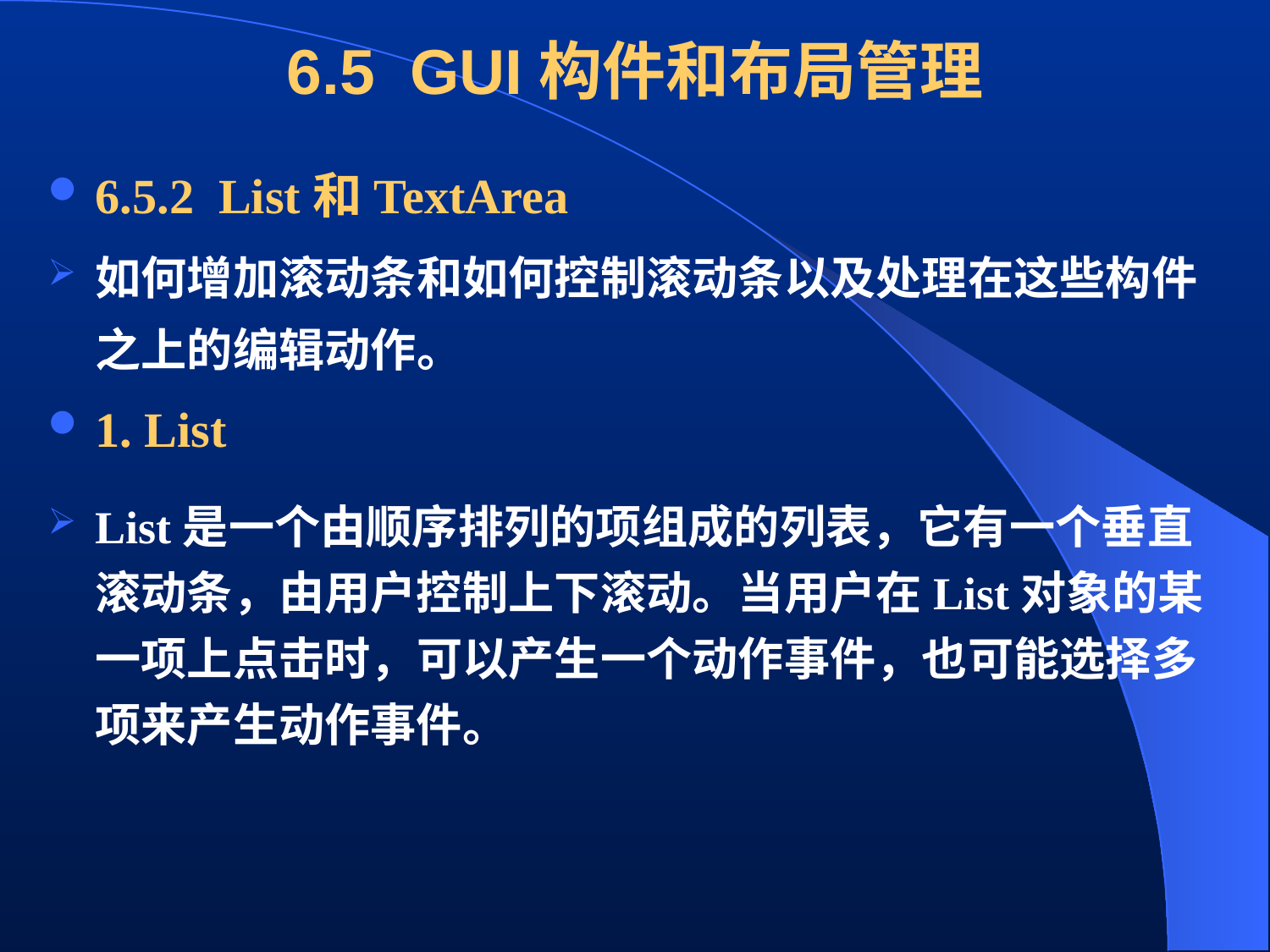

# 6.5  GUI构件和布局管理
6.5.2  List和TextArea
如何增加滚动条和如何控制滚动条以及处理在这些构件之上的编辑动作。
1. List
List是一个由顺序排列的项组成的列表，它有一个垂直滚动条，由用户控制上下滚动。当用户在List对象的某一项上点击时，可以产生一个动作事件，也可能选择多项来产生动作事件。